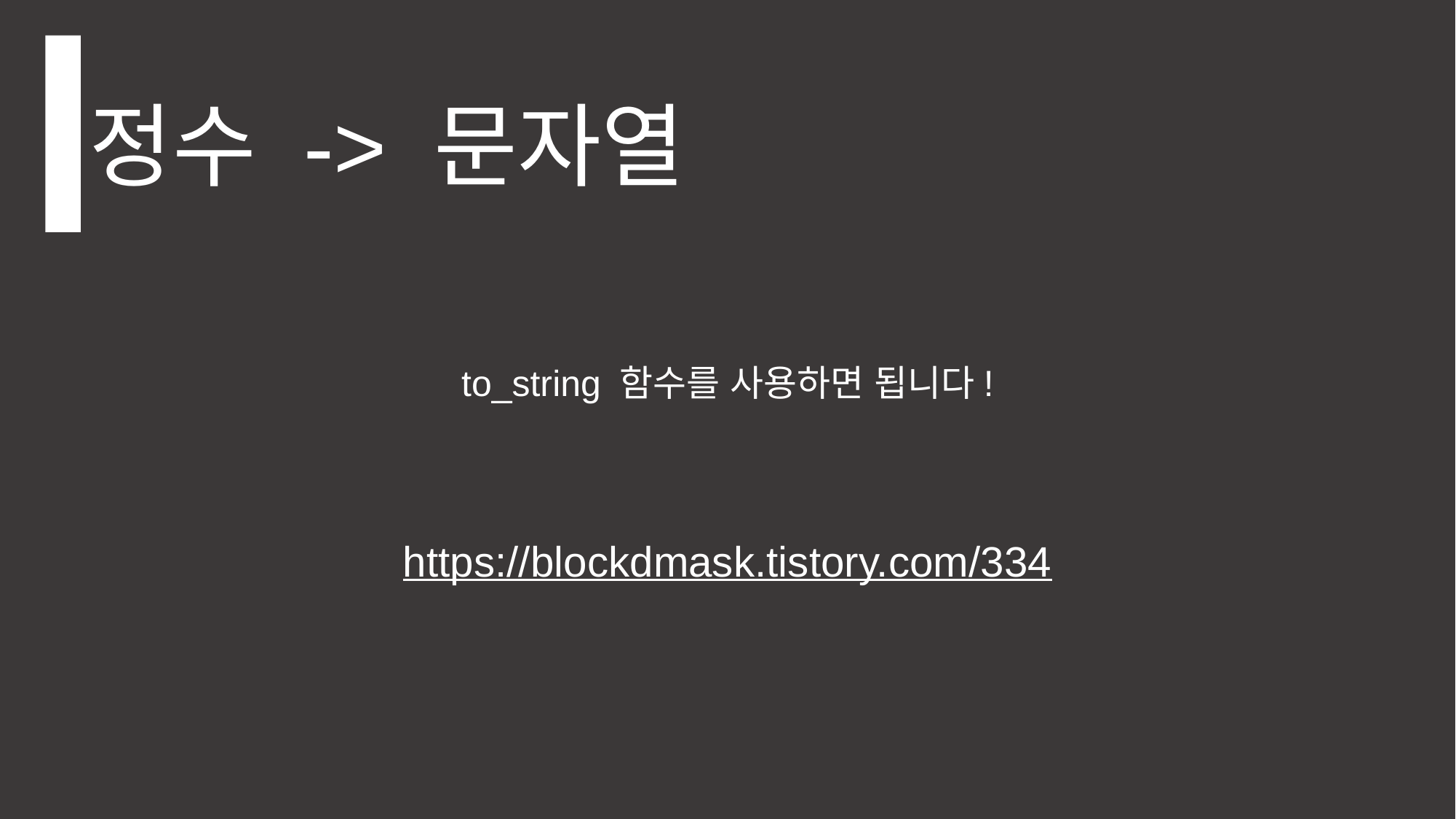

정수 -> 문자열
to_string 함수를 사용하면 됩니다!
https://blockdmask.tistory.com/334